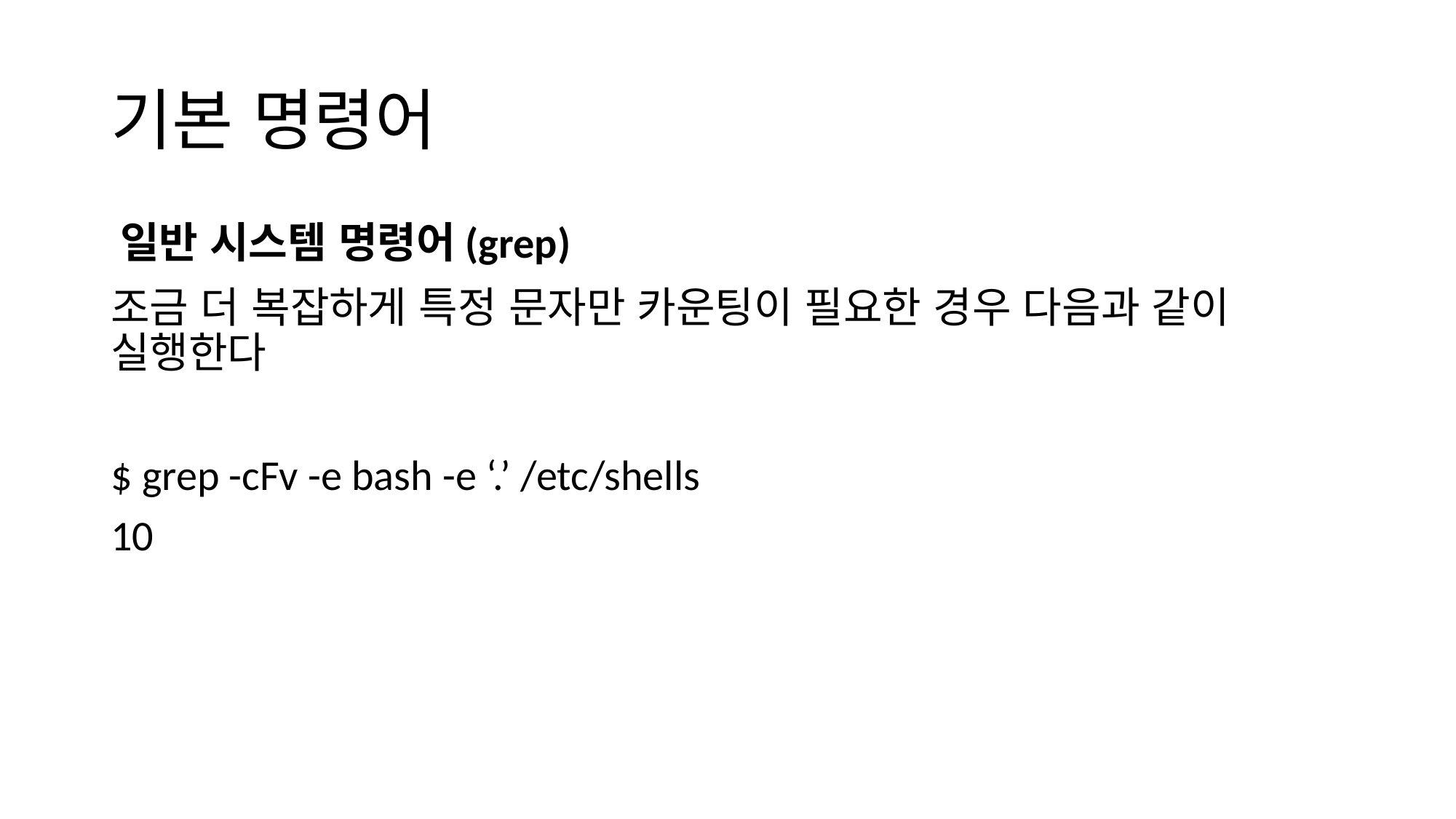

# 기본 명령어
일반 시스템 명령어(grep)
조금 더 복잡하게 특정 문자만 카운팅이 필요한 경우 다음과 같이 실행한다

$ grep -cFv -e bash -e ‘.’ /etc/shells
10